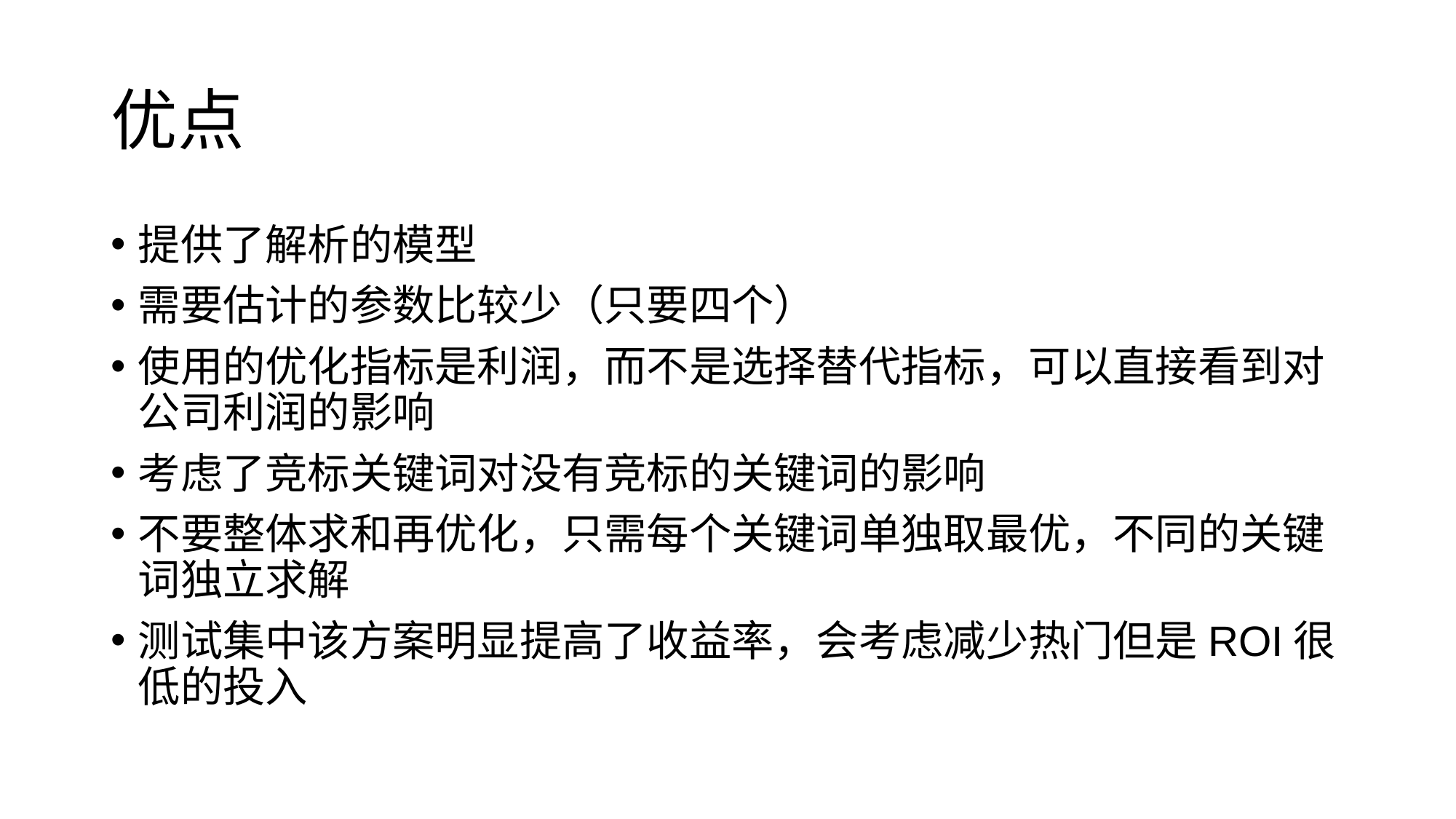

# 优点
提供了解析的模型
需要估计的参数比较少（只要四个）
使用的优化指标是利润，而不是选择替代指标，可以直接看到对公司利润的影响
考虑了竞标关键词对没有竞标的关键词的影响
不要整体求和再优化，只需每个关键词单独取最优，不同的关键词独立求解
测试集中该方案明显提高了收益率，会考虑减少热门但是ROI很低的投入